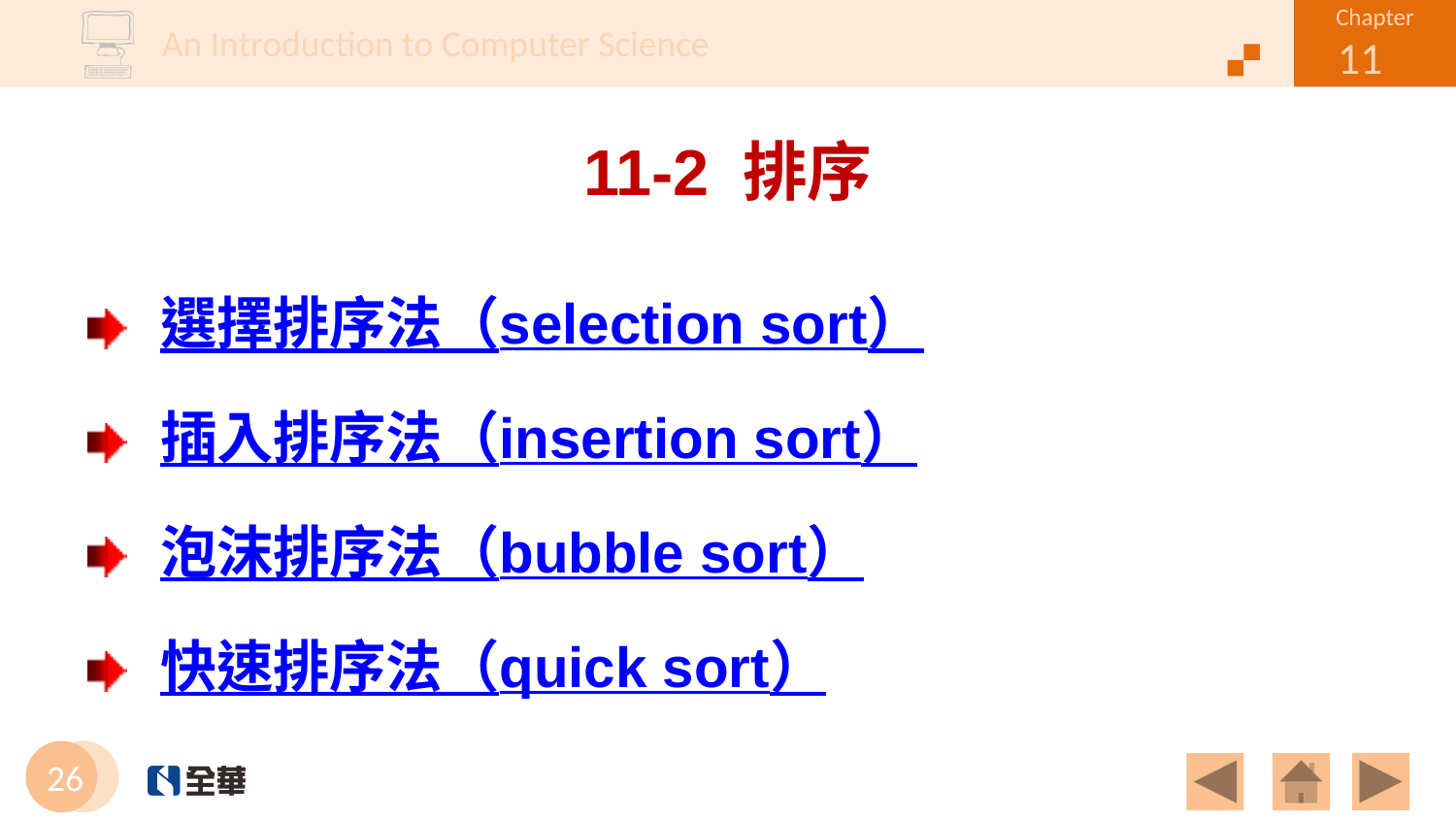

# 11-2 排序
選擇排序法（selection sort）
插入排序法（insertion sort）
泡沫排序法（bubble sort）
快速排序法（quick sort）